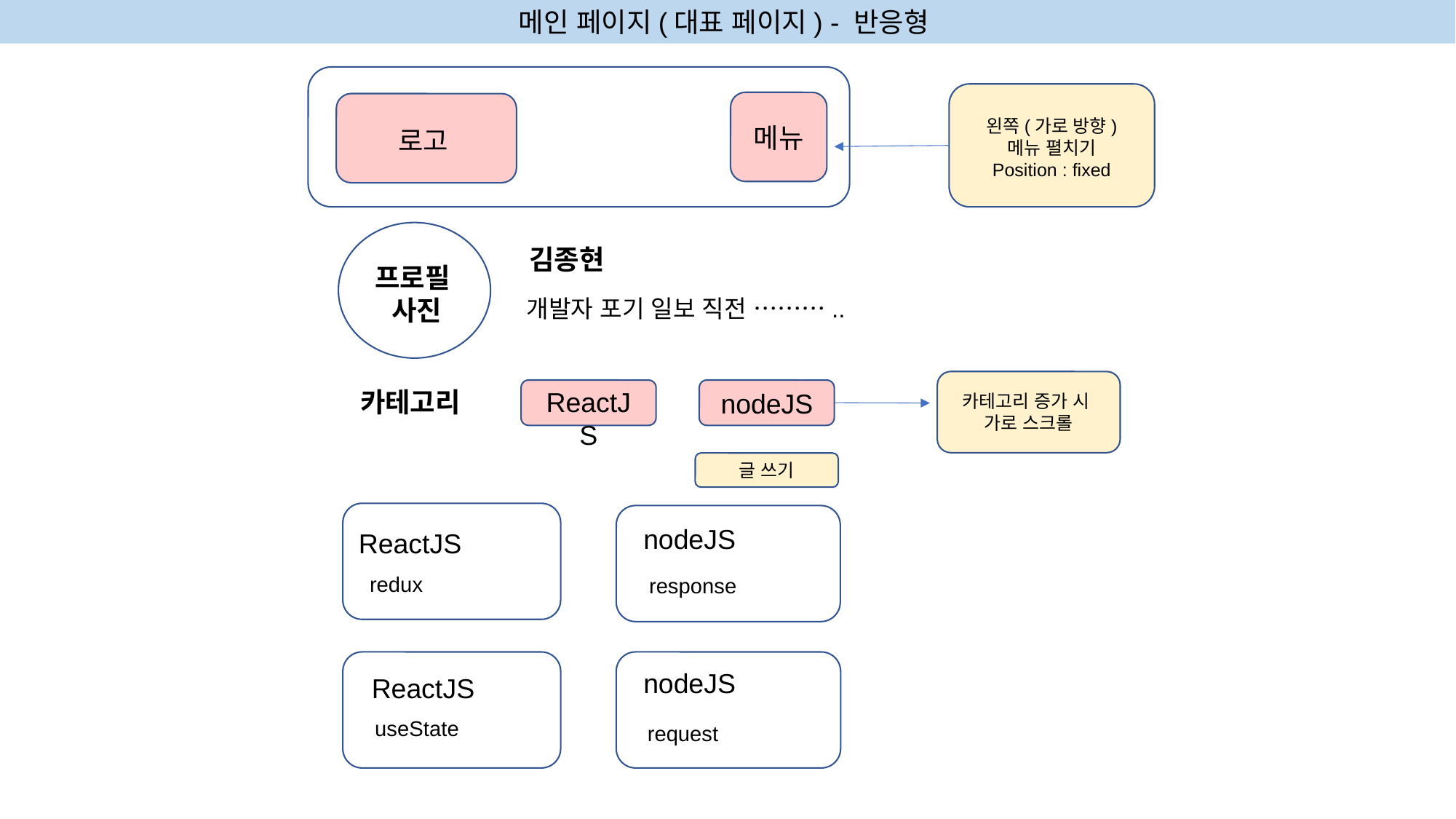

메인 페이지(대표 페이지) - 반응형

왼쪽(가로 방향)
메뉴 펼치기
Position : fixed
메뉴
로고

김종현
프로필
사진
개발자 포기 일보 직전 ………..

ReactJS

카테고리
nodeJS
카테고리 증가 시
가로 스크롤

글 쓰기

nodeJS
ReactJS
redux
response

nodeJS
ReactJS
useState
request